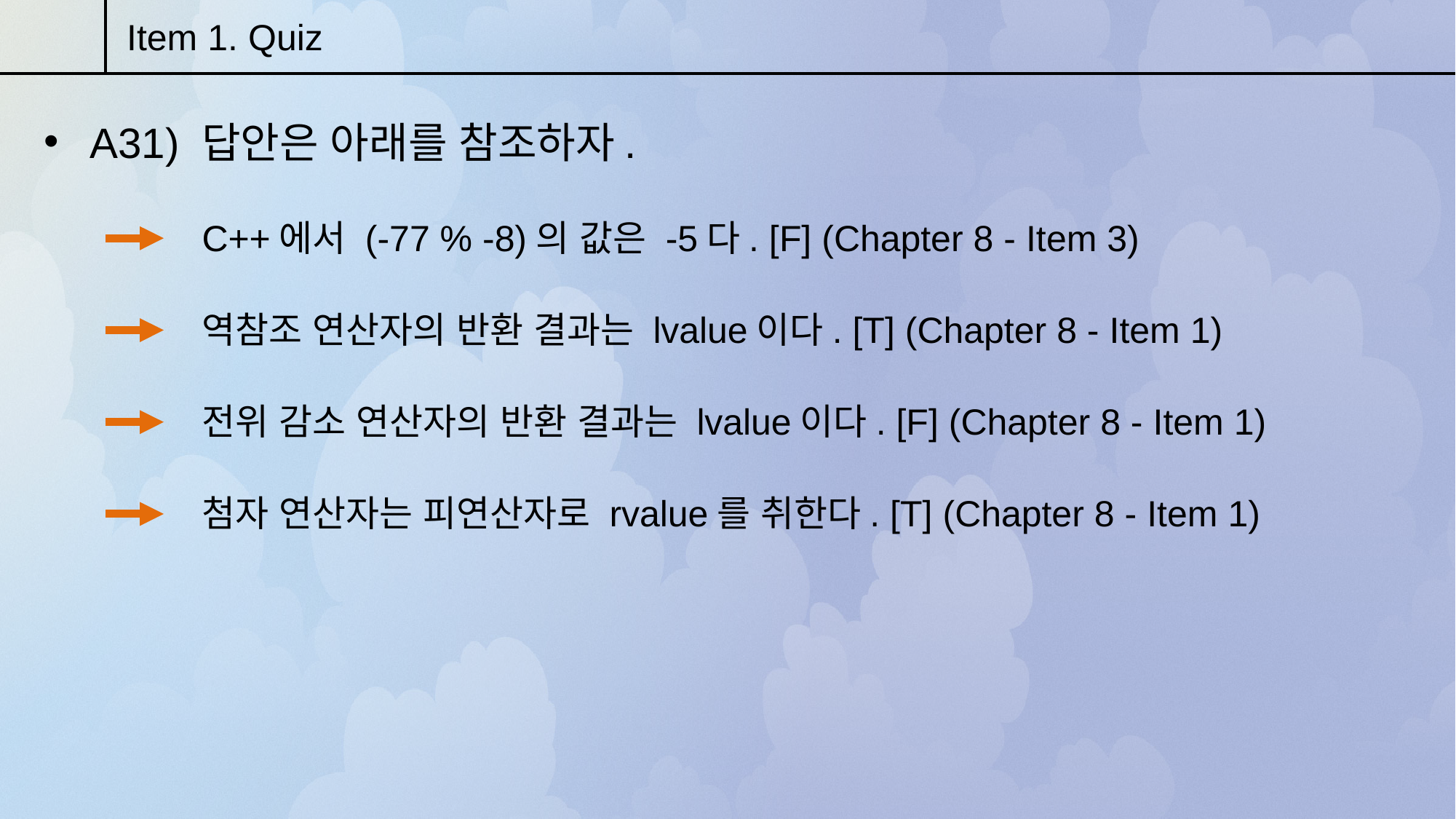

Item 1. Quiz
 A31) 답안은 아래를 참조하자.
C++에서 (-77 % -8)의 값은 -5다. [F] (Chapter 8 - Item 3)
역참조 연산자의 반환 결과는 lvalue이다. [T] (Chapter 8 - Item 1)
전위 감소 연산자의 반환 결과는 lvalue이다. [F] (Chapter 8 - Item 1)
첨자 연산자는 피연산자로 rvalue를 취한다. [T] (Chapter 8 - Item 1)